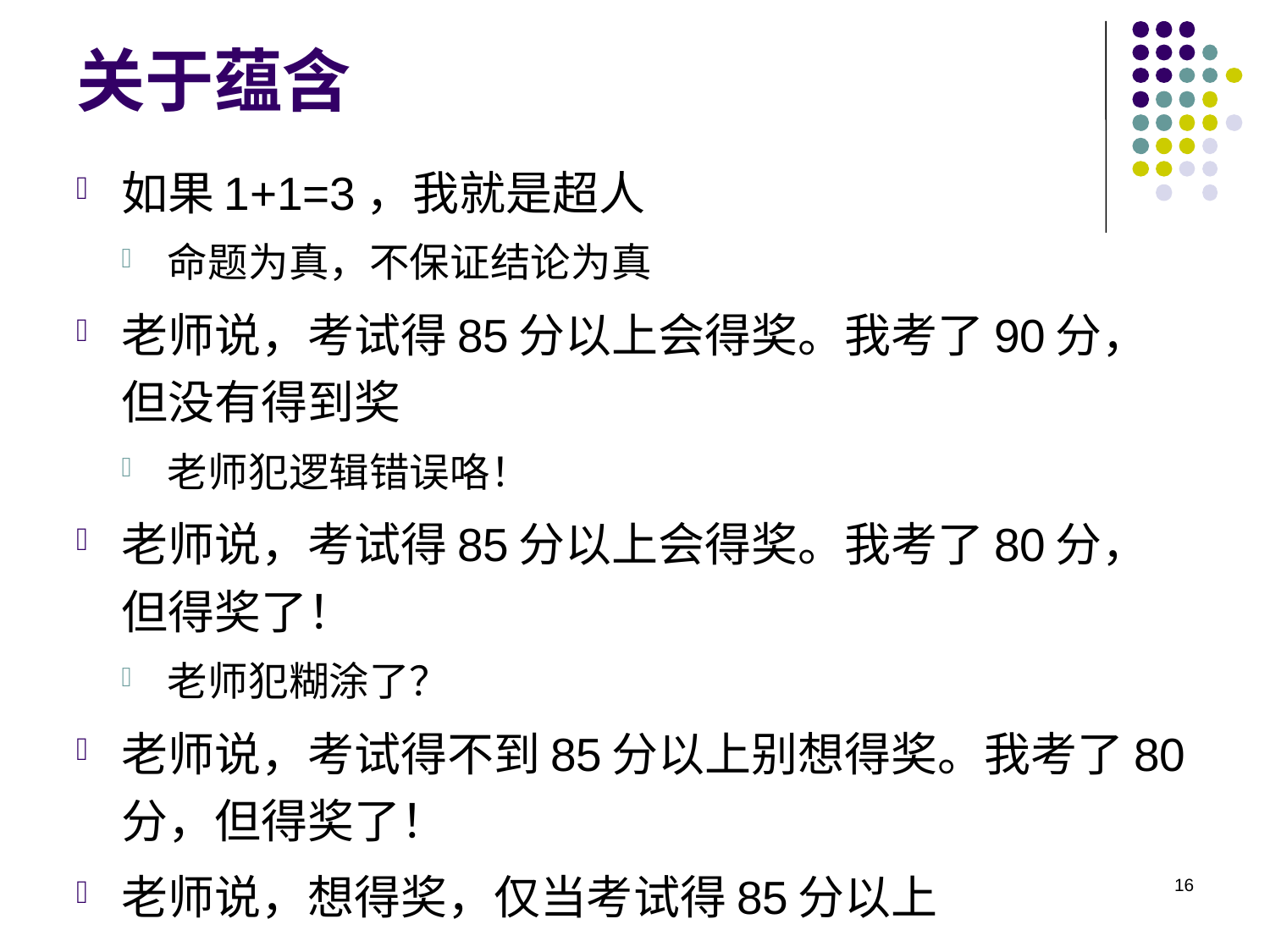

# 关于蕴含
如果1+1=3，我就是超人
命题为真，不保证结论为真
老师说，考试得85分以上会得奖。我考了90分，但没有得到奖
老师犯逻辑错误咯！
老师说，考试得85分以上会得奖。我考了80分，但得奖了！
老师犯糊涂了？
老师说，考试得不到85分以上别想得奖。我考了80分，但得奖了！
老师说，想得奖，仅当考试得85分以上

16